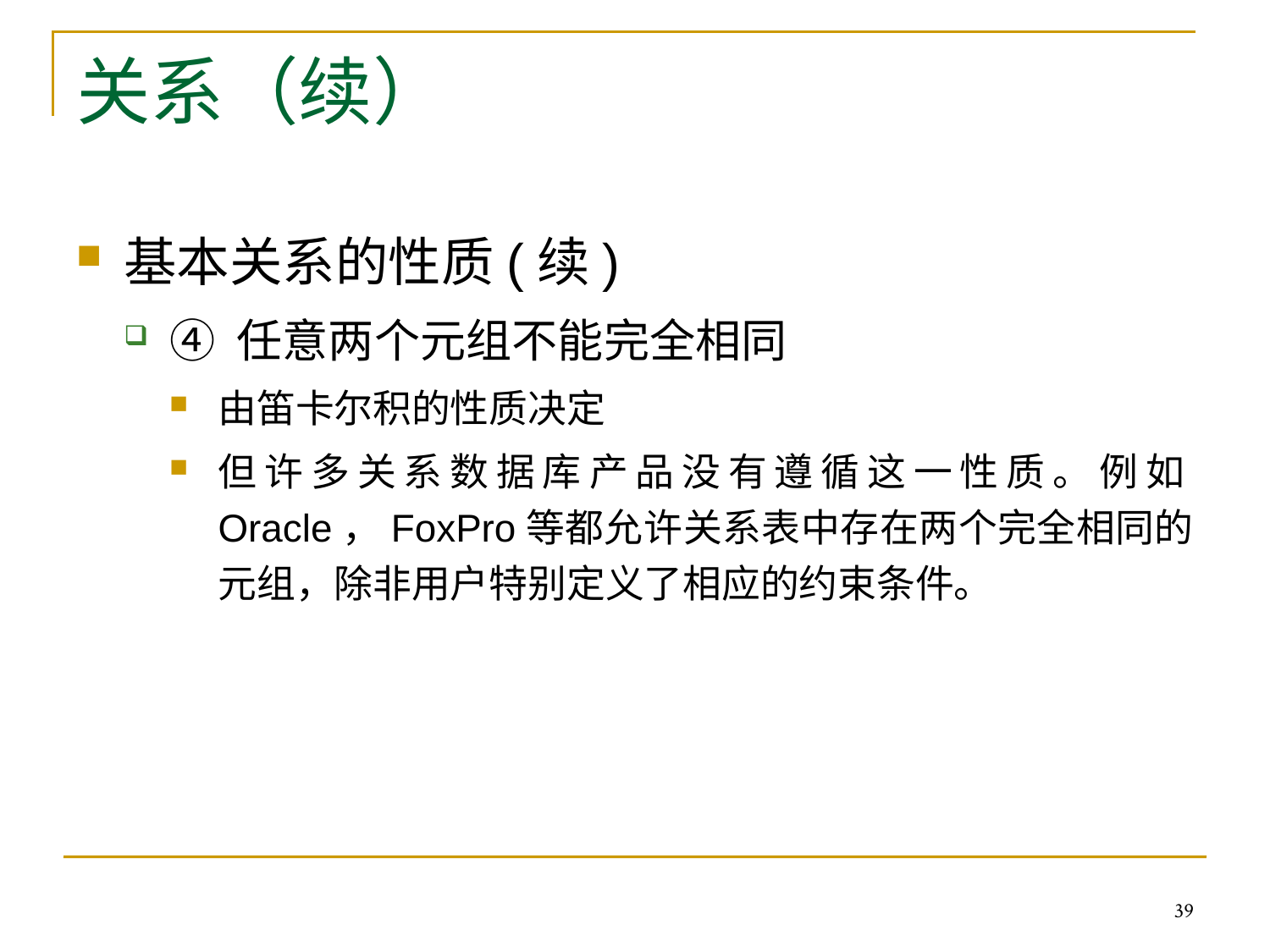

# 关系（续）
基本关系的性质(续)
④ 任意两个元组不能完全相同
由笛卡尔积的性质决定
但许多关系数据库产品没有遵循这一性质。例如Oracle，FoxPro等都允许关系表中存在两个完全相同的元组，除非用户特别定义了相应的约束条件。
39